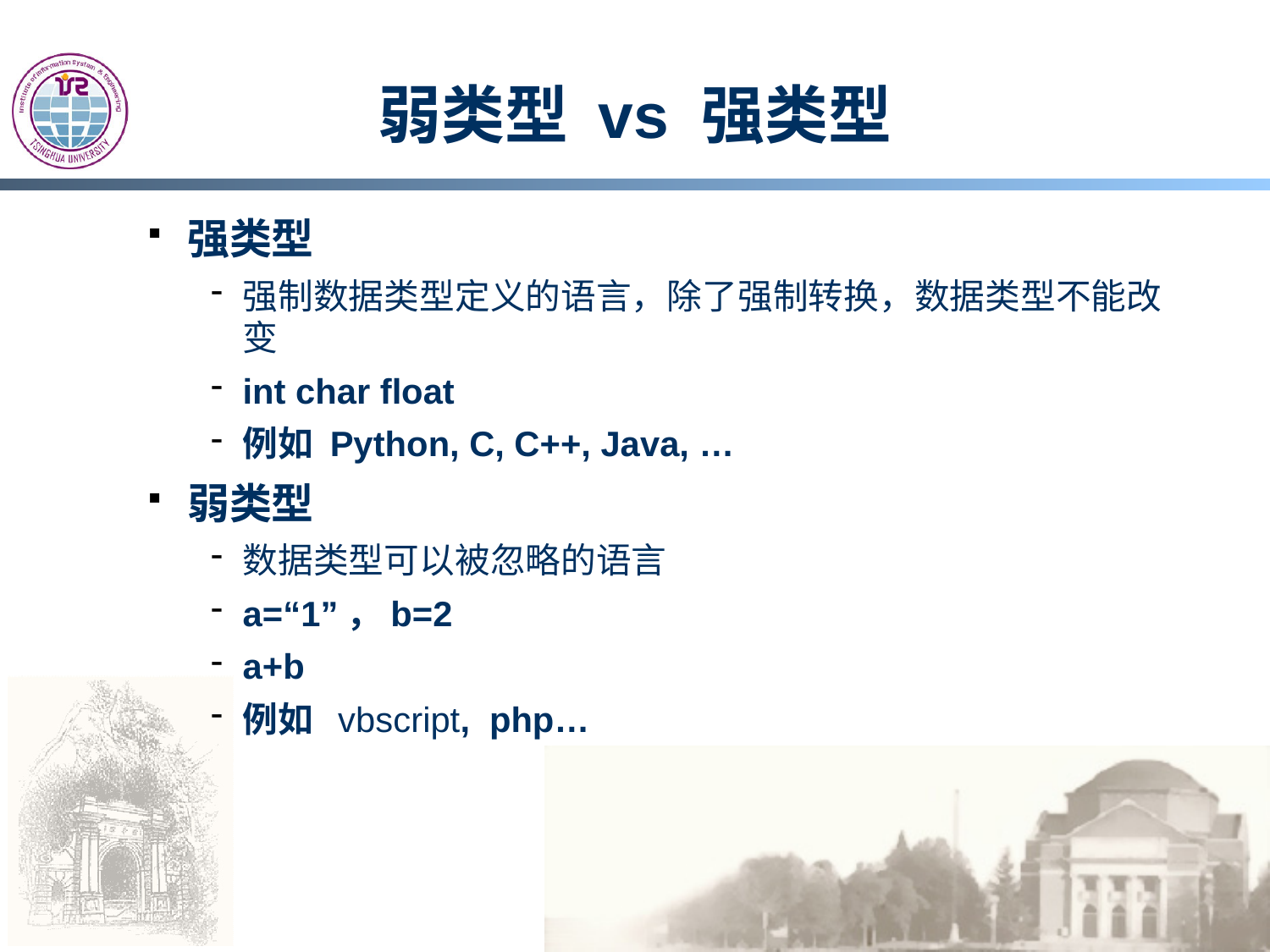

# 弱类型 vs 强类型
强类型
强制数据类型定义的语言，除了强制转换，数据类型不能改变
int char float
例如 Python, C, C++, Java, …
弱类型
数据类型可以被忽略的语言
a=“1”，b=2
a+b
例如  vbscript,  php…